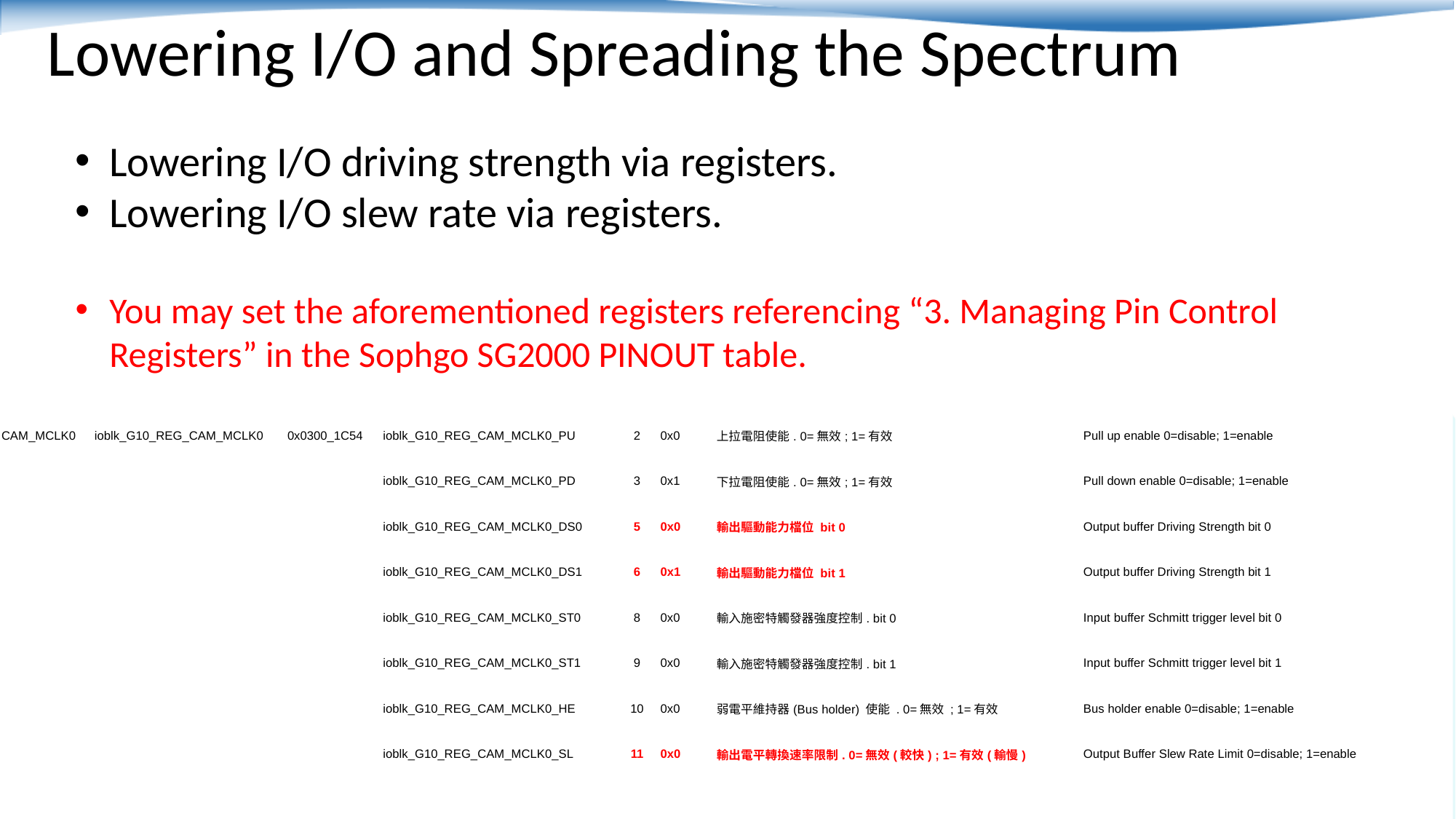

Lowering I/O and Spreading the Spectrum
Lowering I/O driving strength via registers.
Lowering I/O slew rate via registers.

You may set the aforementioned registers referencing “3. Managing Pin Control Registers” in the Sophgo SG2000 PINOUT table.

| CAM\_MCLK0 | ioblk\_G10\_REG\_CAM\_MCLK0 | 0x0300\_1C54 | ioblk\_G10\_REG\_CAM\_MCLK0\_PU | 2 | 0x0 | 上拉電阻使能. 0=無效; 1=有效 | Pull up enable 0=disable; 1=enable |
| --- | --- | --- | --- | --- | --- | --- | --- |
|  |  |  | ioblk\_G10\_REG\_CAM\_MCLK0\_PD | 3 | 0x1 | 下拉電阻使能. 0=無效; 1=有效 | Pull down enable 0=disable; 1=enable |
|  |  |  | ioblk\_G10\_REG\_CAM\_MCLK0\_DS0 | 5 | 0x0 | 輸出驅動能力檔位 bit 0 | Output buffer Driving Strength bit 0 |
|  |  |  | ioblk\_G10\_REG\_CAM\_MCLK0\_DS1 | 6 | 0x1 | 輸出驅動能力檔位 bit 1 | Output buffer Driving Strength bit 1 |
|  |  |  | ioblk\_G10\_REG\_CAM\_MCLK0\_ST0 | 8 | 0x0 | 輸入施密特觸發器強度控制. bit 0 | Input buffer Schmitt trigger level bit 0 |
|  |  |  | ioblk\_G10\_REG\_CAM\_MCLK0\_ST1 | 9 | 0x0 | 輸入施密特觸發器強度控制. bit 1 | Input buffer Schmitt trigger level bit 1 |
|  |  |  | ioblk\_G10\_REG\_CAM\_MCLK0\_HE | 10 | 0x0 | 弱電平維持器(Bus holder) 使能 . 0=無效 ; 1=有效 | Bus holder enable 0=disable; 1=enable |
|  |  |  | ioblk\_G10\_REG\_CAM\_MCLK0\_SL | 11 | 0x0 | 輸出電平轉換速率限制. 0=無效(較快) ; 1=有效(輸慢) | Output Buffer Slew Rate Limit 0=disable; 1=enable |